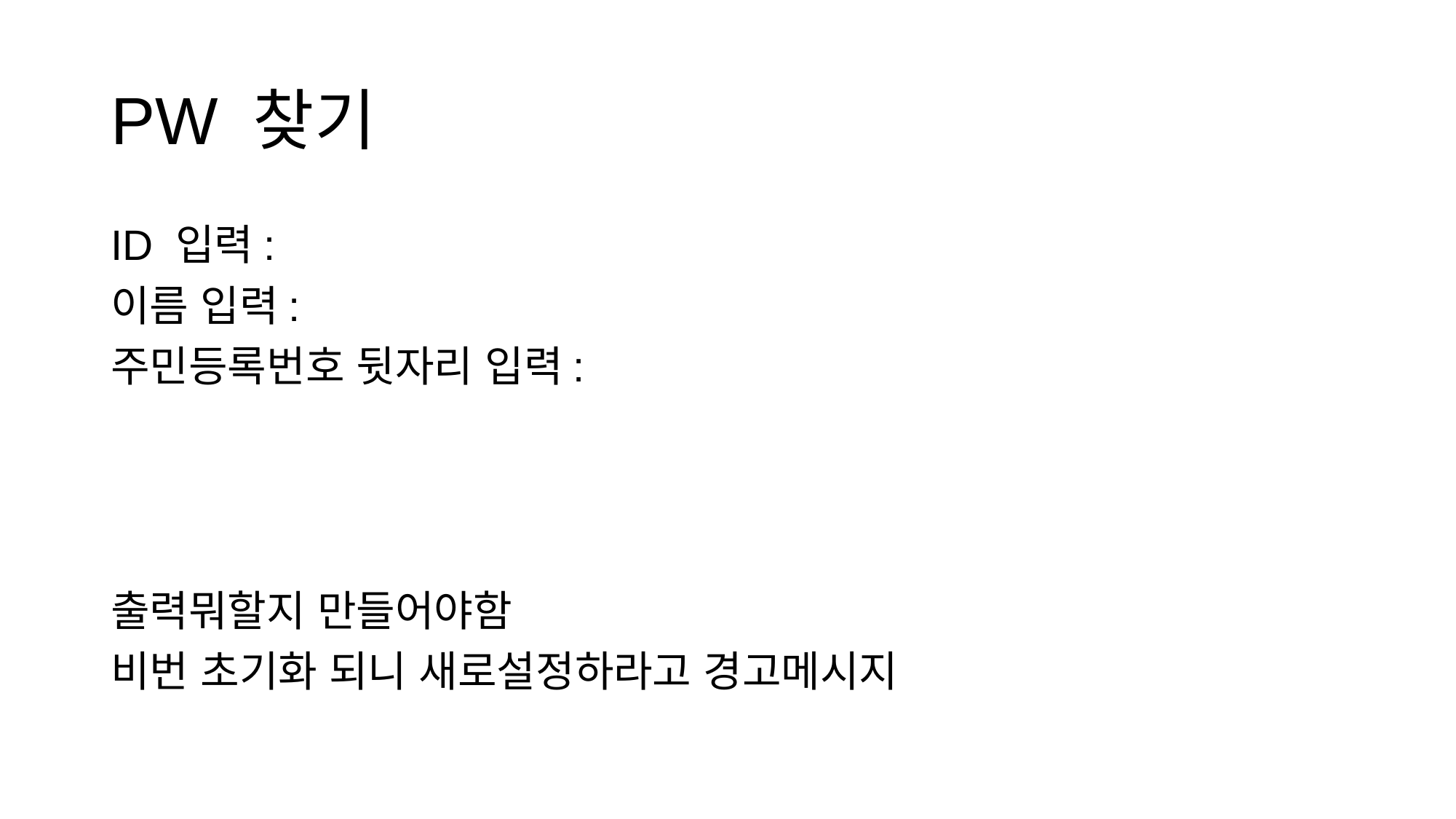

# PW 찾기
ID 입력:
이름 입력:
주민등록번호 뒷자리 입력:

출력뭐할지 만들어야함
비번 초기화 되니 새로설정하라고 경고메시지